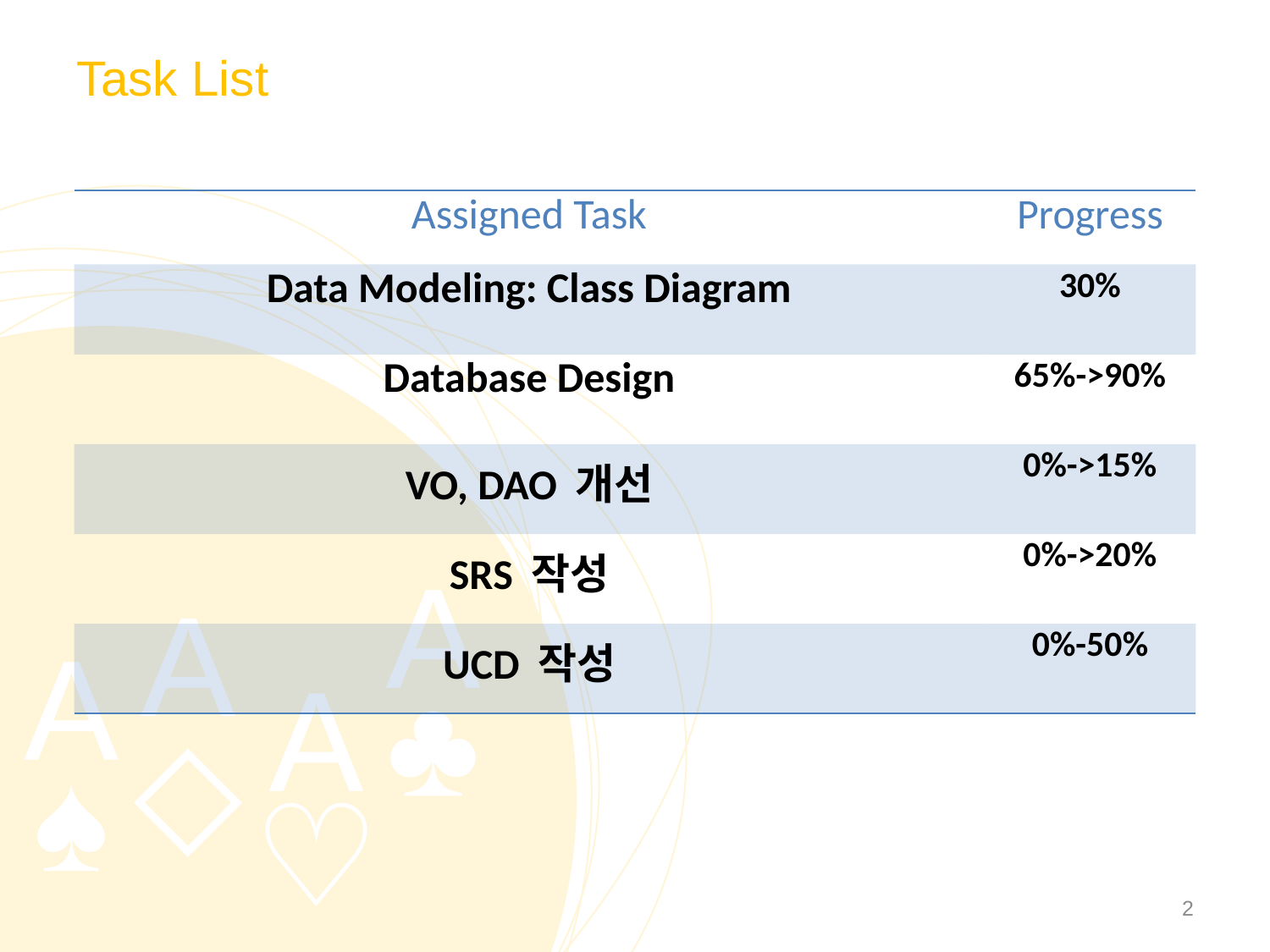

# Task List
| Assigned Task | Progress |
| --- | --- |
| Data Modeling: Class Diagram | 30% |
| Database Design | 65%->90% |
| VO, DAO 개선 | 0%->15% |
| SRS 작성 | 0%->20% |
| UCD 작성 | 0%-50% |
2